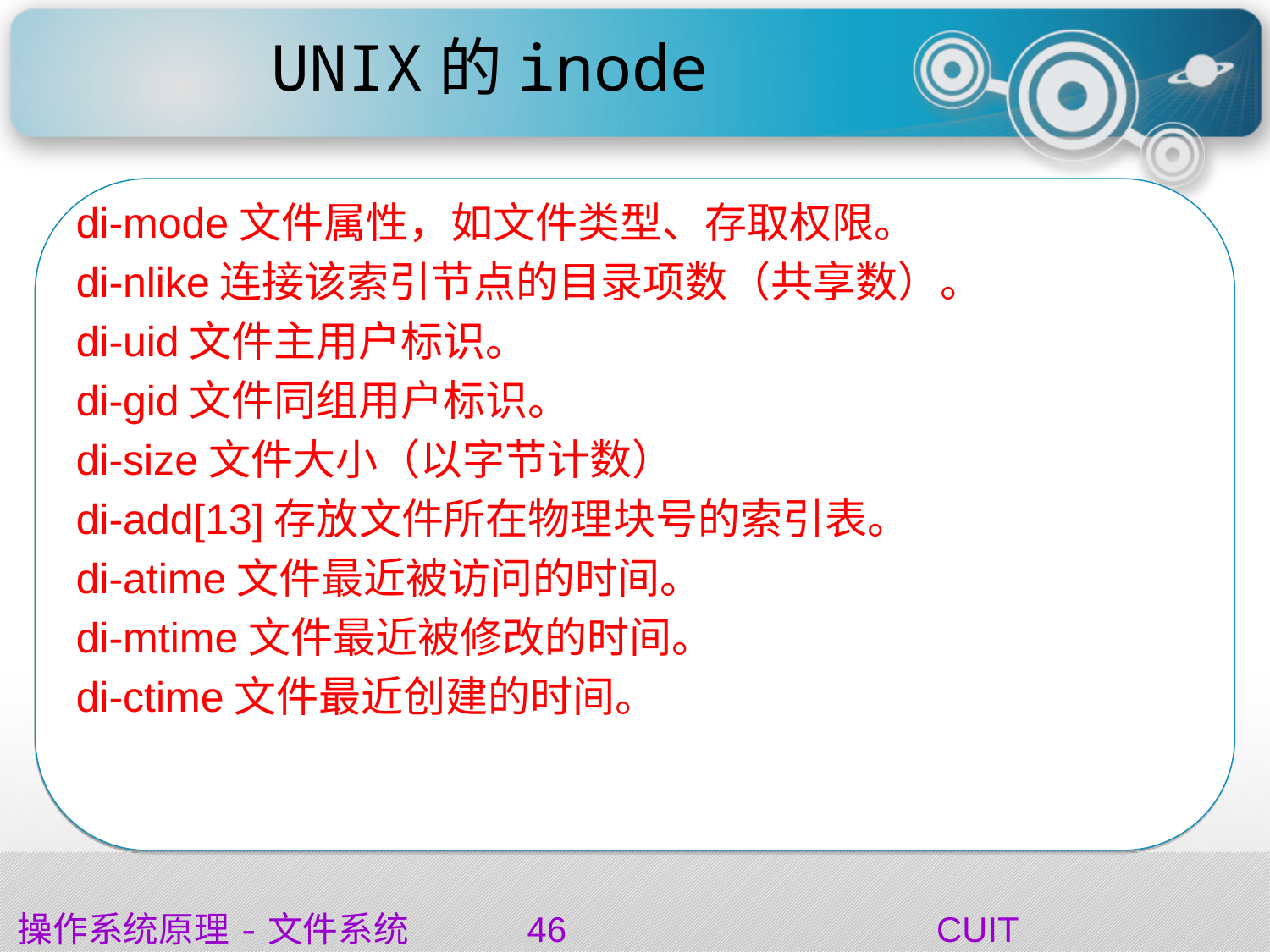

# UNIX的inode
di-mode文件属性，如文件类型、存取权限。
di-nlike连接该索引节点的目录项数（共享数）。
di-uid文件主用户标识。
di-gid文件同组用户标识。
di-size文件大小（以字节计数）
di-add[13]存放文件所在物理块号的索引表。
di-atime文件最近被访问的时间。
di-mtime文件最近被修改的时间。
di-ctime文件最近创建的时间。